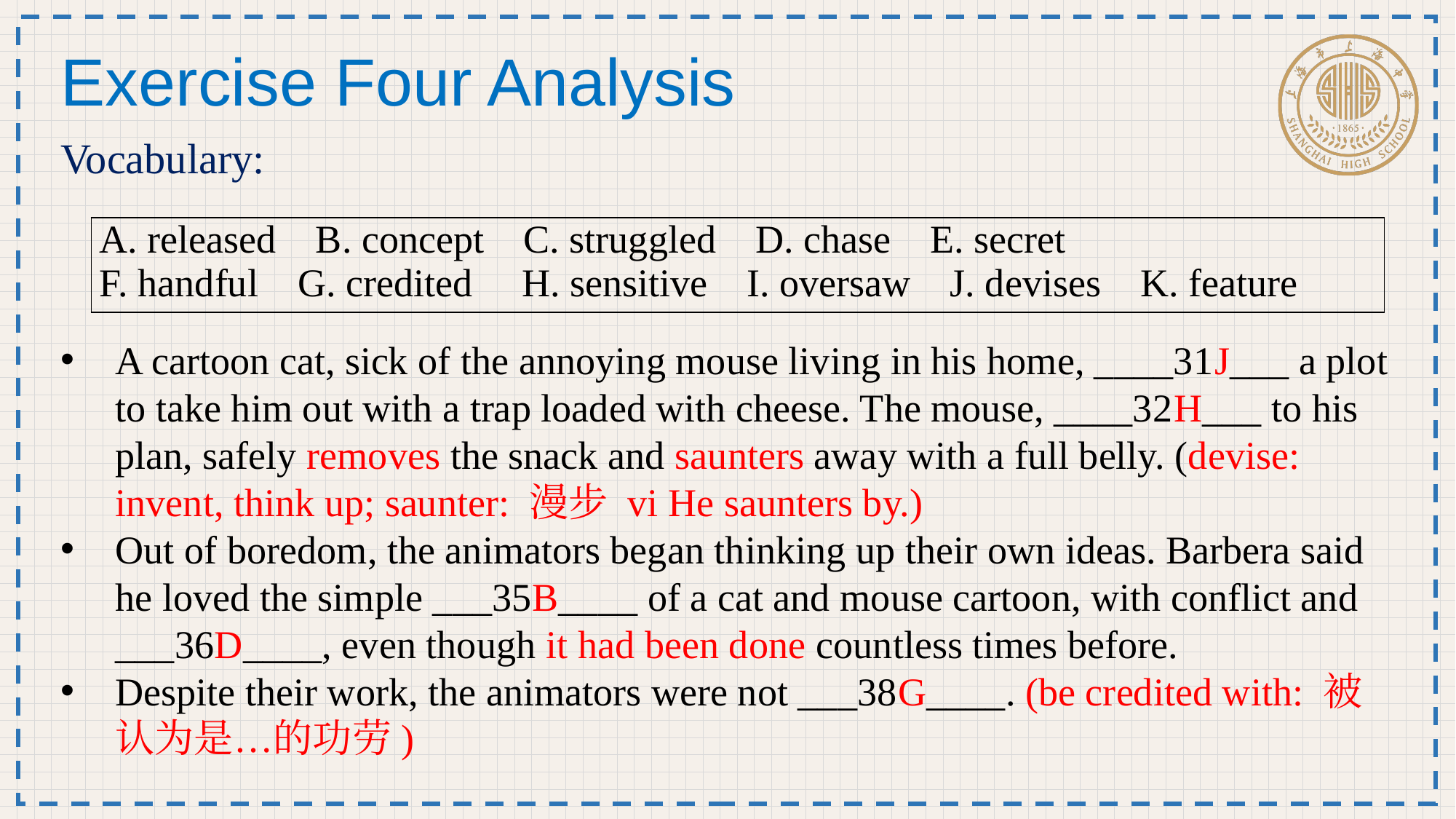

Exercise Four Analysis
Vocabulary:

A cartoon cat, sick of the annoying mouse living in his home, ____31J___ a plot to take him out with a trap loaded with cheese. The mouse, ____32H___ to his plan, safely removes the snack and saunters away with a full belly. (devise: invent, think up; saunter: 漫步 vi He saunters by.)
Out of boredom, the animators began thinking up their own ideas. Barbera said he loved the simple ___35B____ of a cat and mouse cartoon, with conflict and ___36D____, even though it had been done countless times before.
Despite their work, the animators were not ___38G____. (be credited with: 被认为是…的功劳)

| A. released B. concept C. struggled D. chase E. secret F. handful G. credited H. sensitive I. oversaw J. devises K. feature |
| --- |